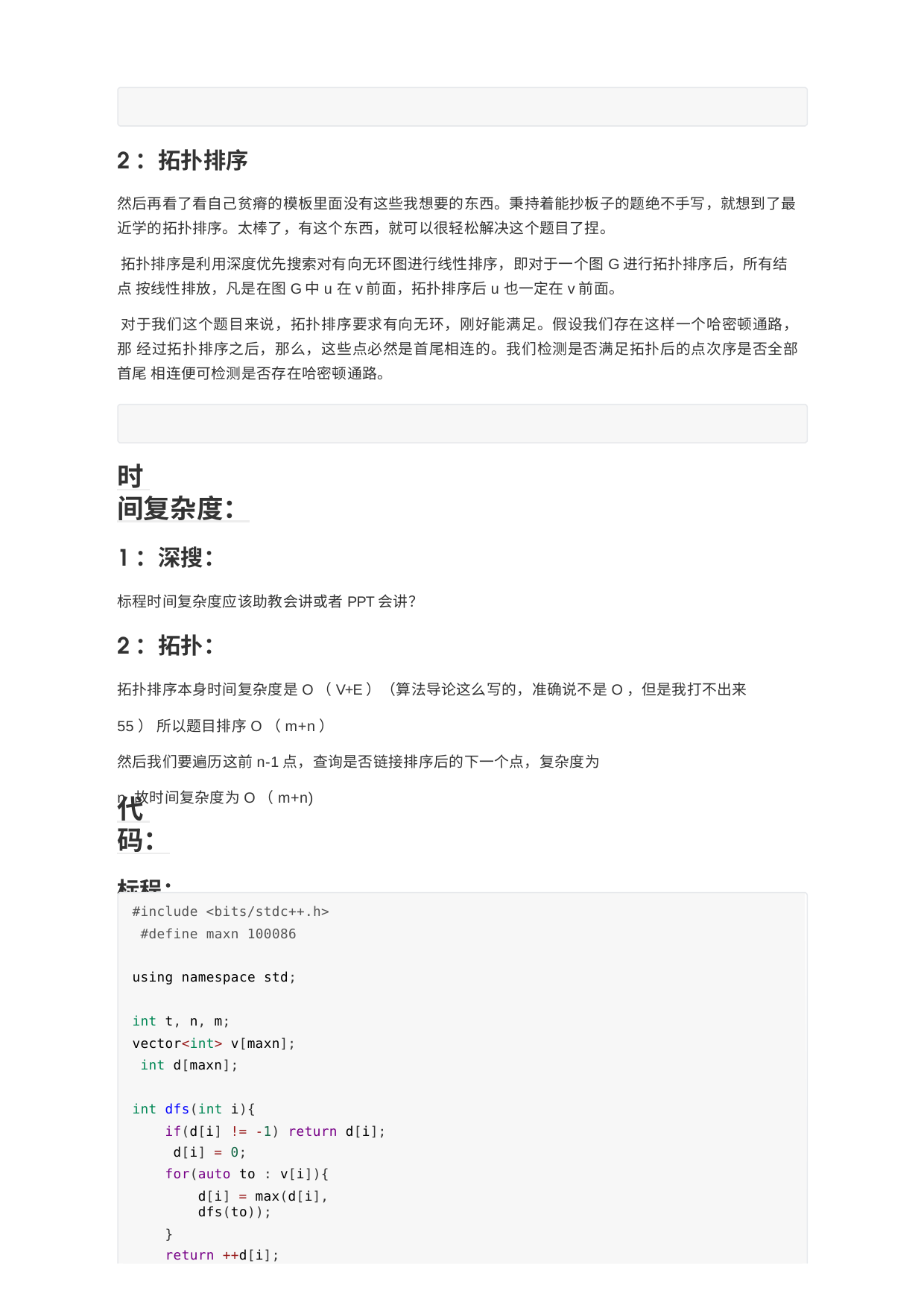

2：拓扑排序
然后再看了看自己贫瘠的模板里面没有这些我想要的东西。秉持着能抄板子的题绝不手写，就想到了最 近学的拓扑排序。太棒了，有这个东西，就可以很轻松解决这个题目了捏。
拓扑排序是利用深度优先搜索对有向无环图进行线性排序，即对于一个图G进行拓扑排序后，所有结点 按线性排放，凡是在图G中u在v前面，拓扑排序后u也一定在v前面。
对于我们这个题目来说，拓扑排序要求有向无环，刚好能满足。假设我们存在这样一个哈密顿通路，那 经过拓扑排序之后，那么，这些点必然是首尾相连的。我们检测是否满足拓扑后的点次序是否全部首尾 相连便可检测是否存在哈密顿通路。

时 	间复杂度：
1：深搜：
标程时间复杂度应该助教会讲或者PPT会讲？

2：拓扑：
拓扑排序本身时间复杂度是O（V+E）（算法导论这么写的，准确说不是O，但是我打不出来55） 所以题目排序O（m+n）
然后我们要遍历这前n-1点，查询是否链接排序后的下一个点，复杂度为n 故时间复杂度为O（m+n)
代 	码：
标程：

#include <bits/stdc++.h>  #define maxn 100086

using namespace std;

int t, n, m;  vector<int> v[maxn];  int d[maxn];

int dfs(int i){
if(d[i] != -1) return d[i];  d[i] = 0;
for(auto to : v[i]){
d[i] = max(d[i], dfs(to));
}
return ++d[i];